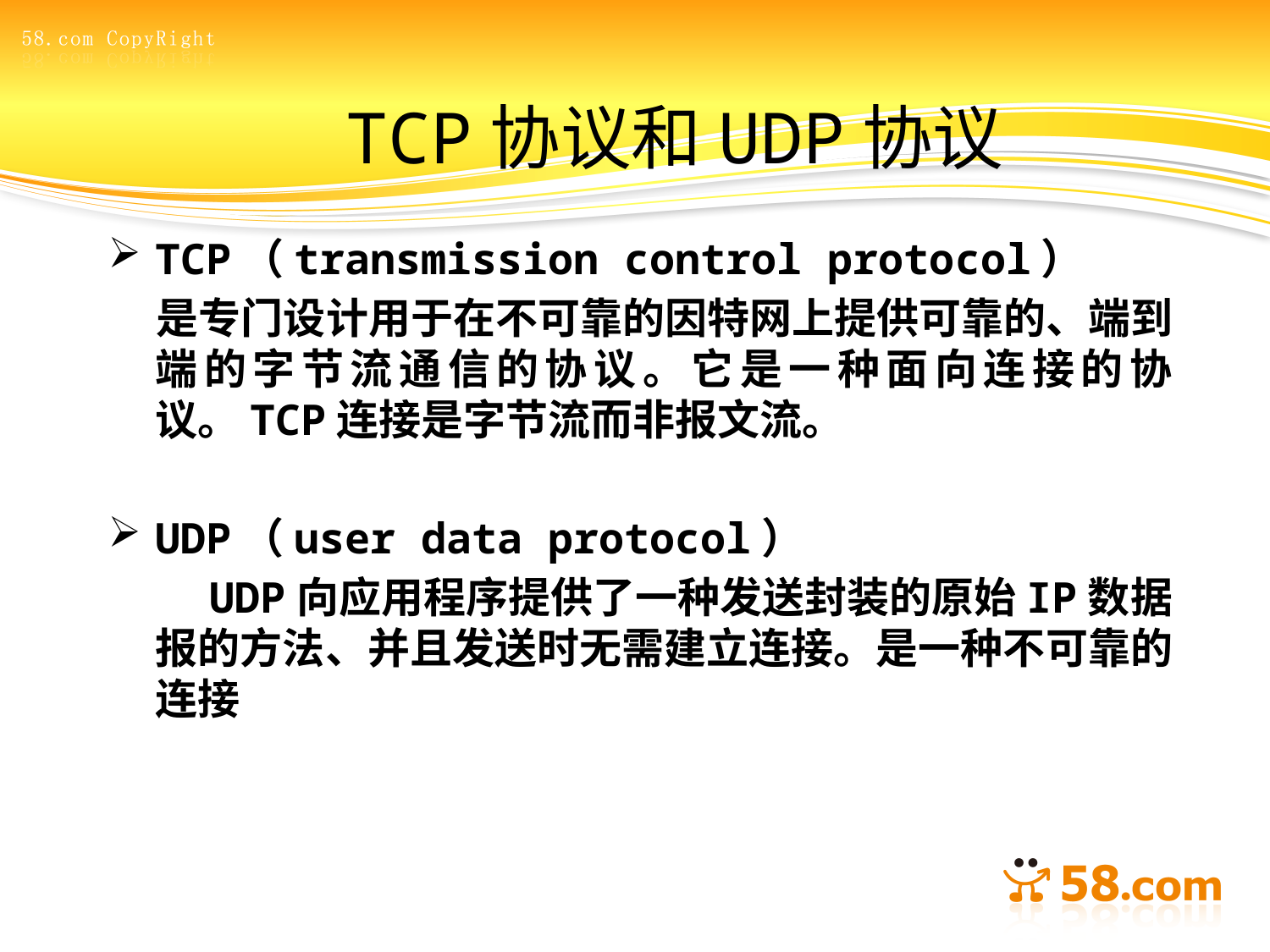

# TCP协议和UDP协议
TCP（transmission control protocol）
    是专门设计用于在不可靠的因特网上提供可靠的、端到端的字节流通信的协议。它是一种面向连接的协议。TCP连接是字节流而非报文流。

UDP（user data protocol）
    UDP向应用程序提供了一种发送封装的原始IP数据报的方法、并且发送时无需建立连接。是一种不可靠的连接